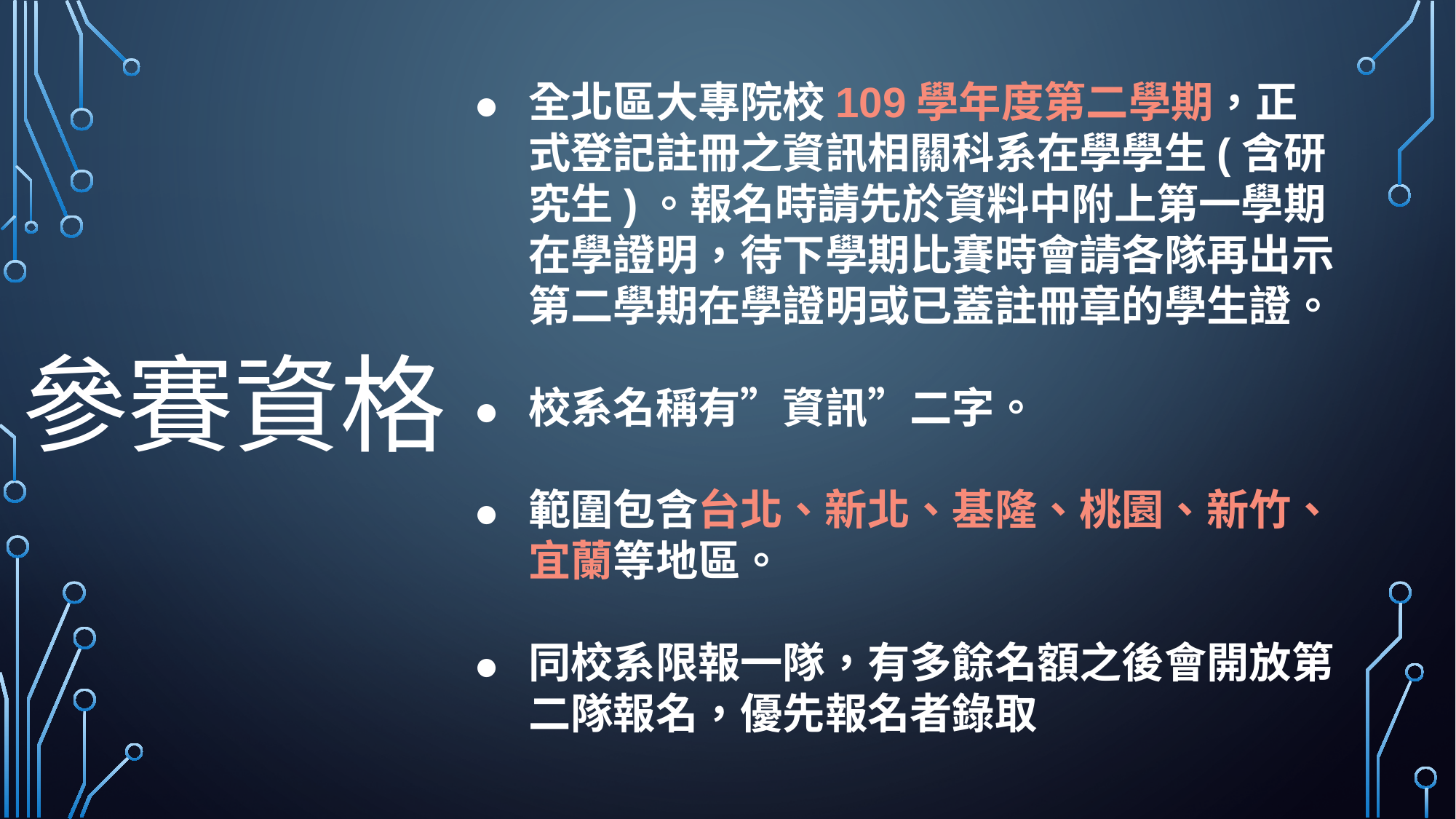

全北區大專院校109學年度第二學期，正式登記註冊之資訊相關科系在學學生(含研究生)。報名時請先於資料中附上第一學期在學證明，待下學期比賽時會請各隊再出示第二學期在學證明或已蓋註冊章的學生證。
校系名稱有”資訊”二字。

範圍包含台北、新北、基隆、桃園、新竹、宜蘭等地區。

同校系限報一隊，有多餘名額之後會開放第二隊報名，優先報名者錄取
參賽資格